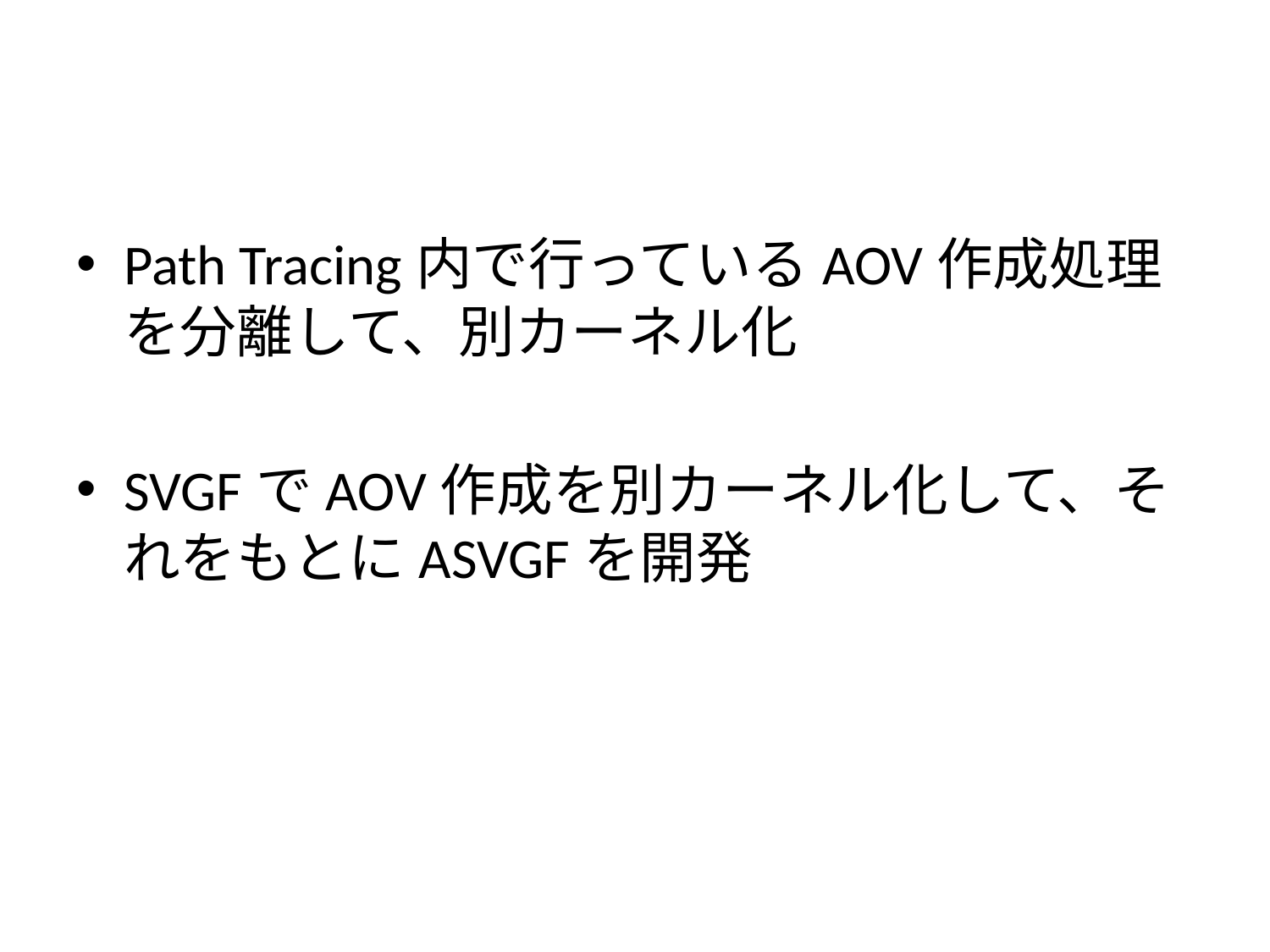

#
Path Tracing内で行っているAOV作成処理を分離して、別カーネル化

SVGFでAOV作成を別カーネル化して、それをもとにASVGFを開発